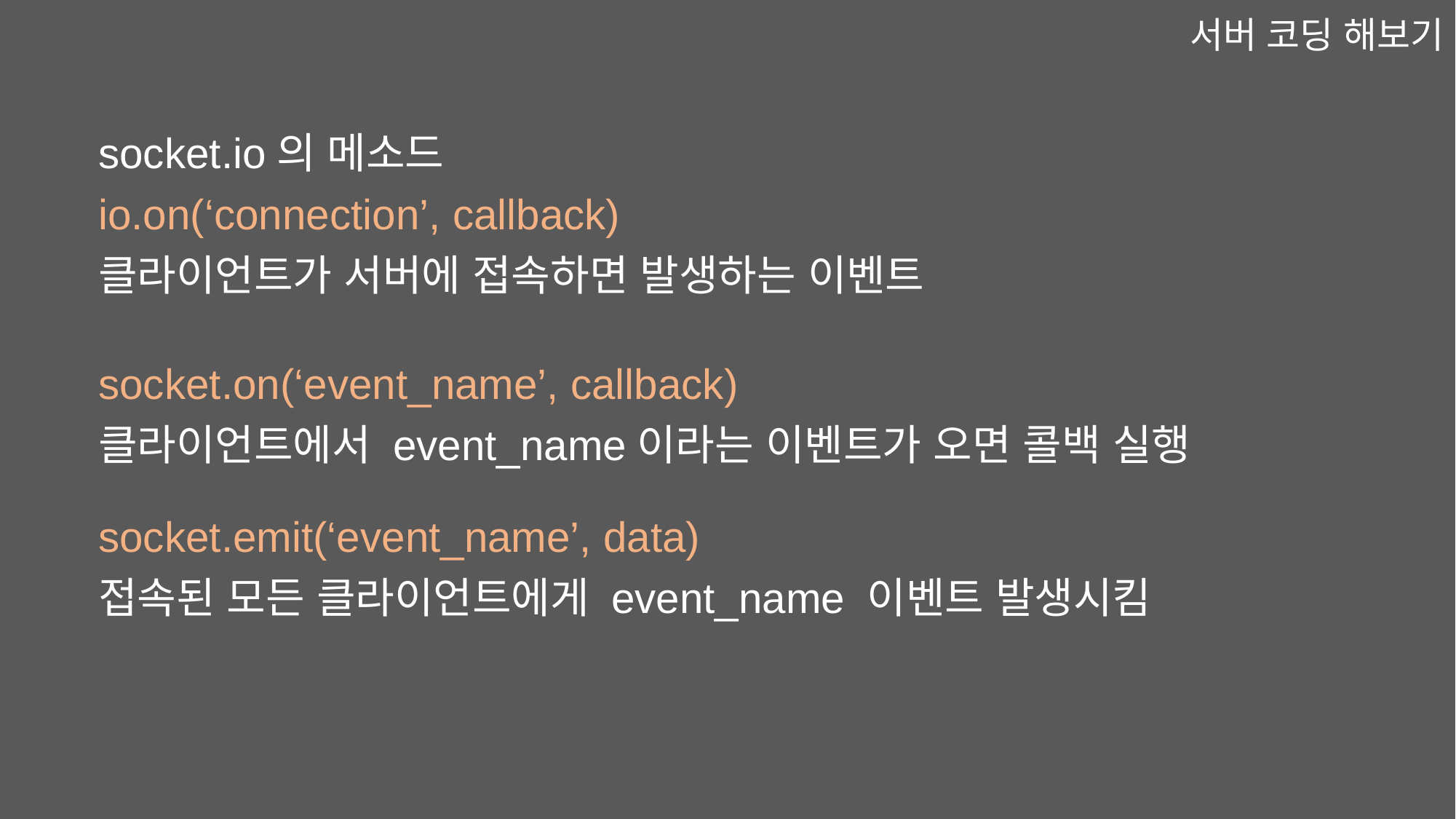

서버 코딩 해보기
socket.io의 메소드
io.on(‘connection’, callback)
클라이언트가 서버에 접속하면 발생하는 이벤트
socket.on(‘event_name’, callback)
클라이언트에서 event_name이라는 이벤트가 오면 콜백 실행
socket.emit(‘event_name’, data)
접속된 모든 클라이언트에게 event_name 이벤트 발생시킴